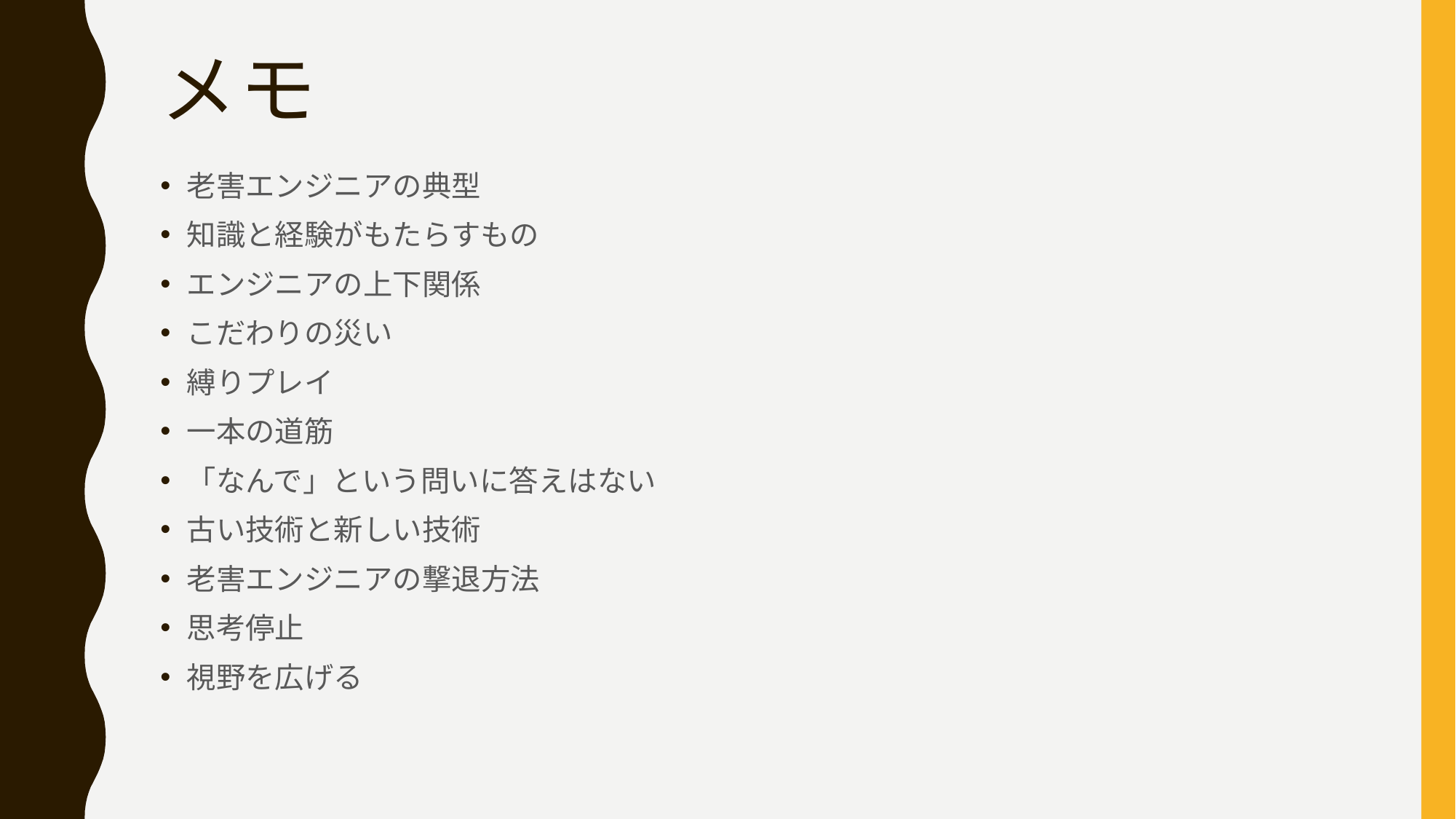

# メモ
老害エンジニアの典型
知識と経験がもたらすもの
エンジニアの上下関係
こだわりの災い
縛りプレイ
一本の道筋
「なんで」という問いに答えはない
古い技術と新しい技術
老害エンジニアの撃退方法
思考停止
視野を広げる